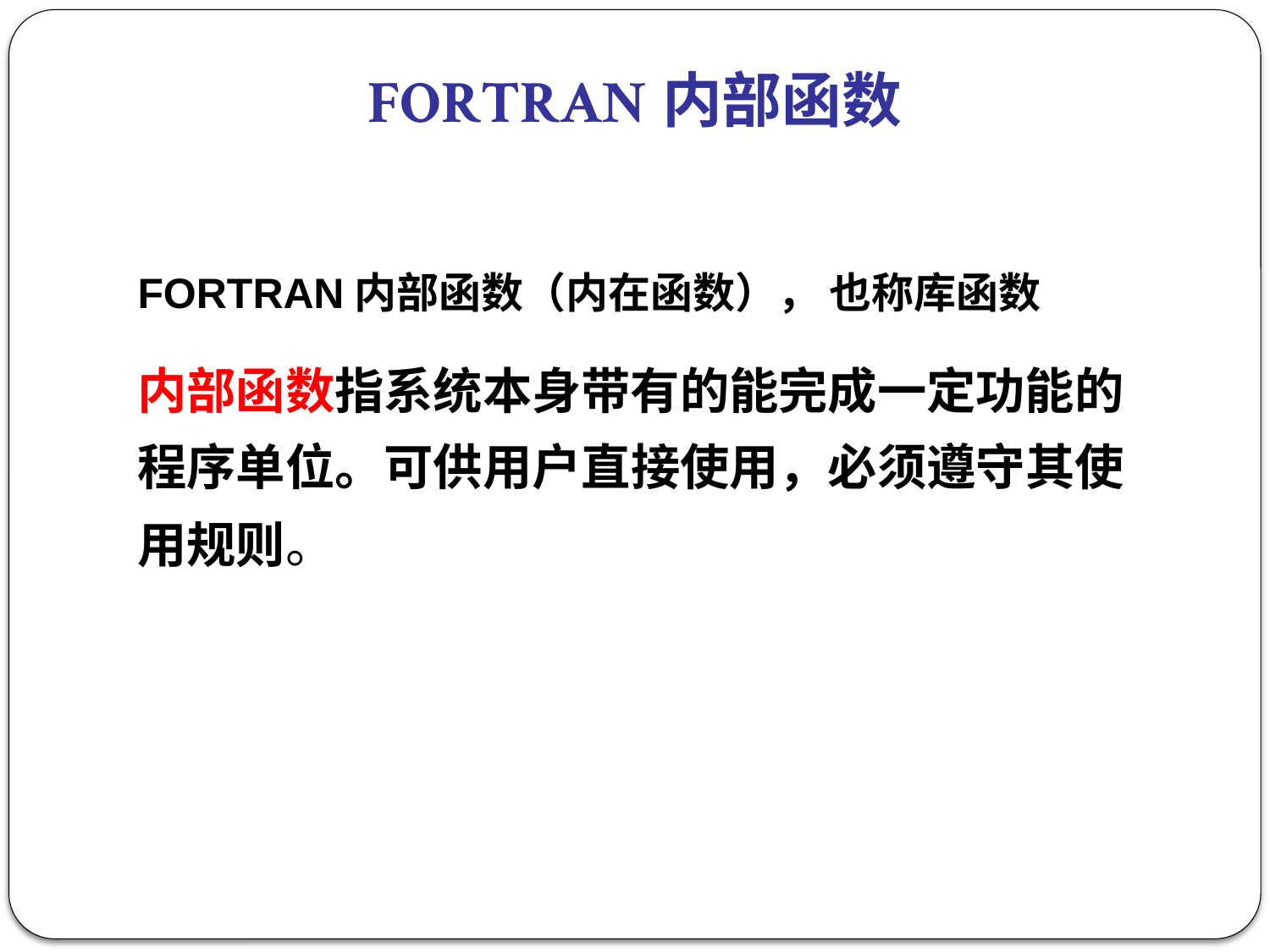

FORTRAN内部函数
FORTRAN内部函数（内在函数）， 也称库函数
内部函数指系统本身带有的能完成一定功能的程序单位。可供用户直接使用，必须遵守其使用规则。